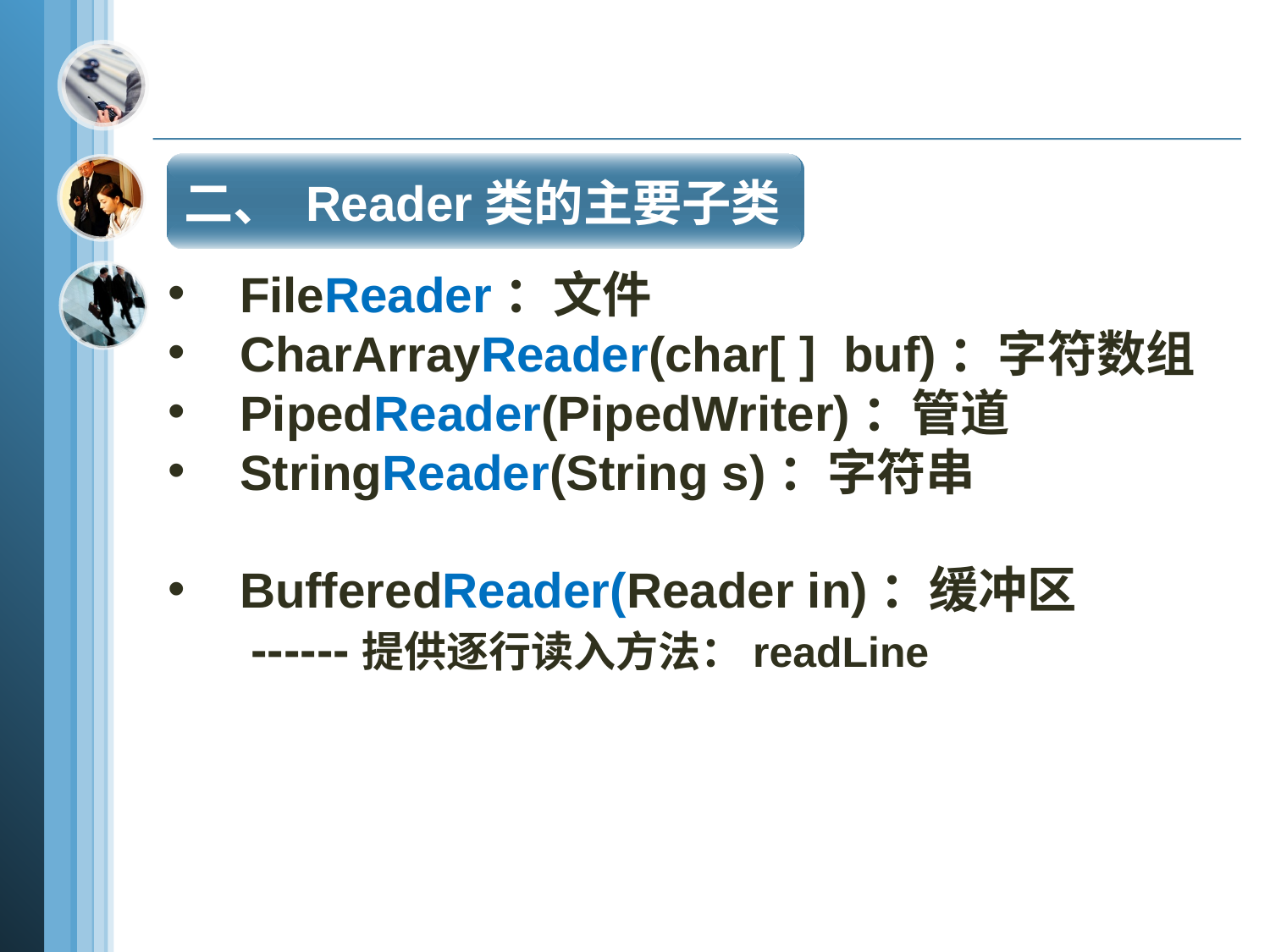

二、 Reader类的主要子类

FileReader：文件
CharArrayReader(char[ ]  buf)：字符数组
PipedReader(PipedWriter)：管道
StringReader(String s)：字符串

BufferedReader(Reader in)：缓冲区
      ------提供逐行读入方法：readLine